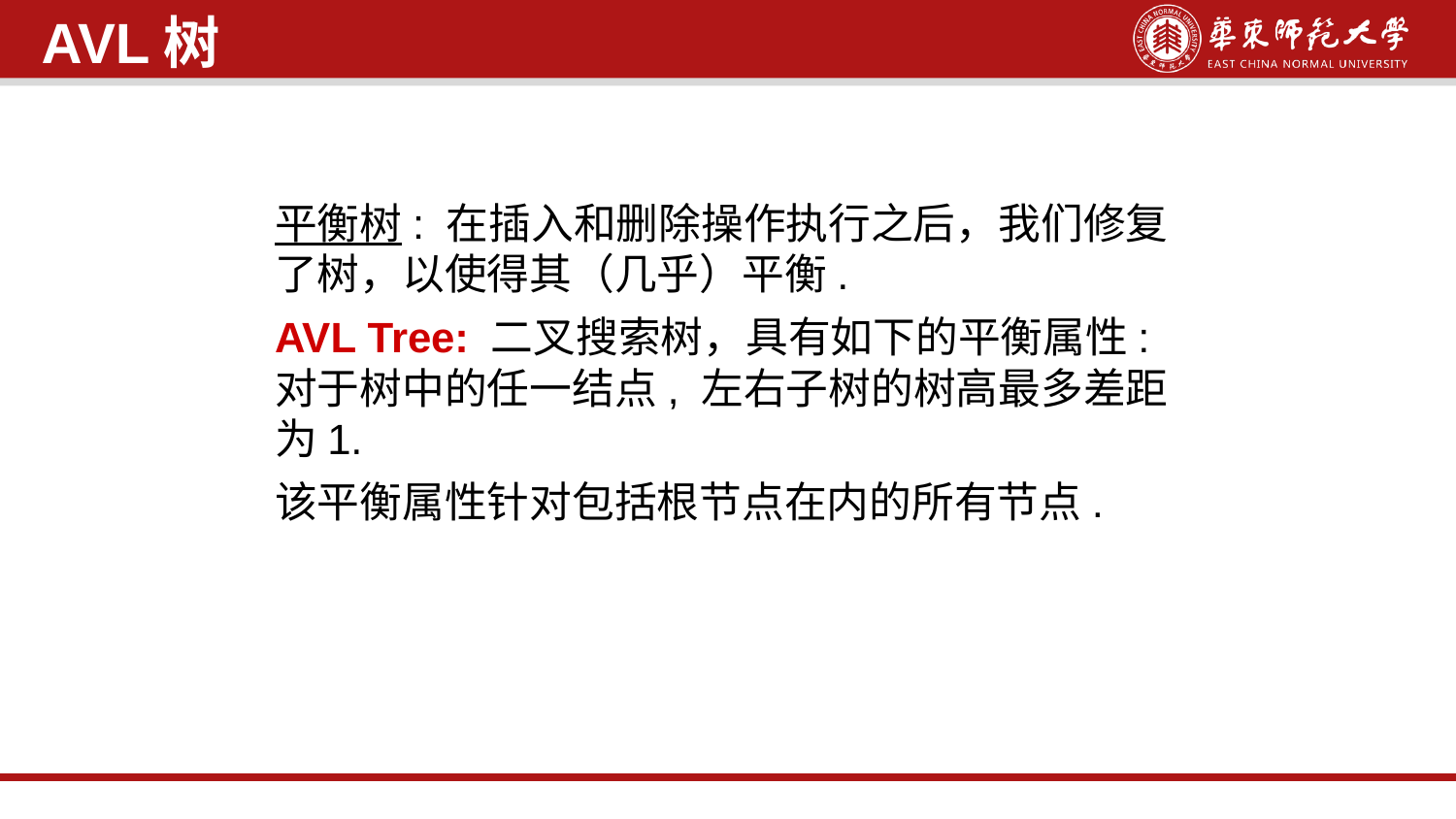

AVL树
平衡树: 在插入和删除操作执行之后，我们修复了树，以使得其（几乎）平衡.
AVL Tree: 二叉搜索树，具有如下的平衡属性: 对于树中的任一结点, 左右子树的树高最多差距为1.
该平衡属性针对包括根节点在内的所有节点.